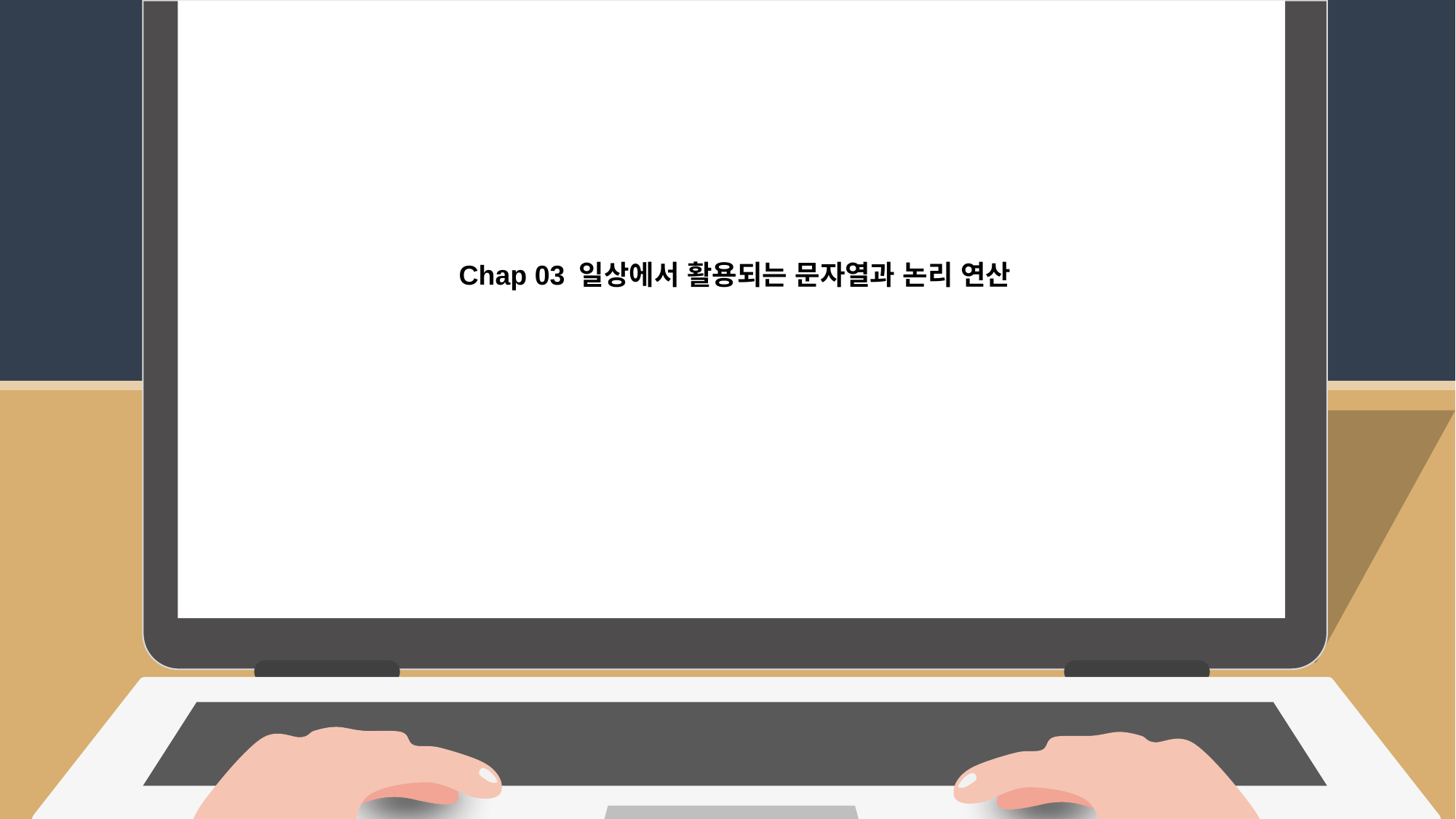

Chap 03 일상에서 활용되는 문자열과 논리 연산